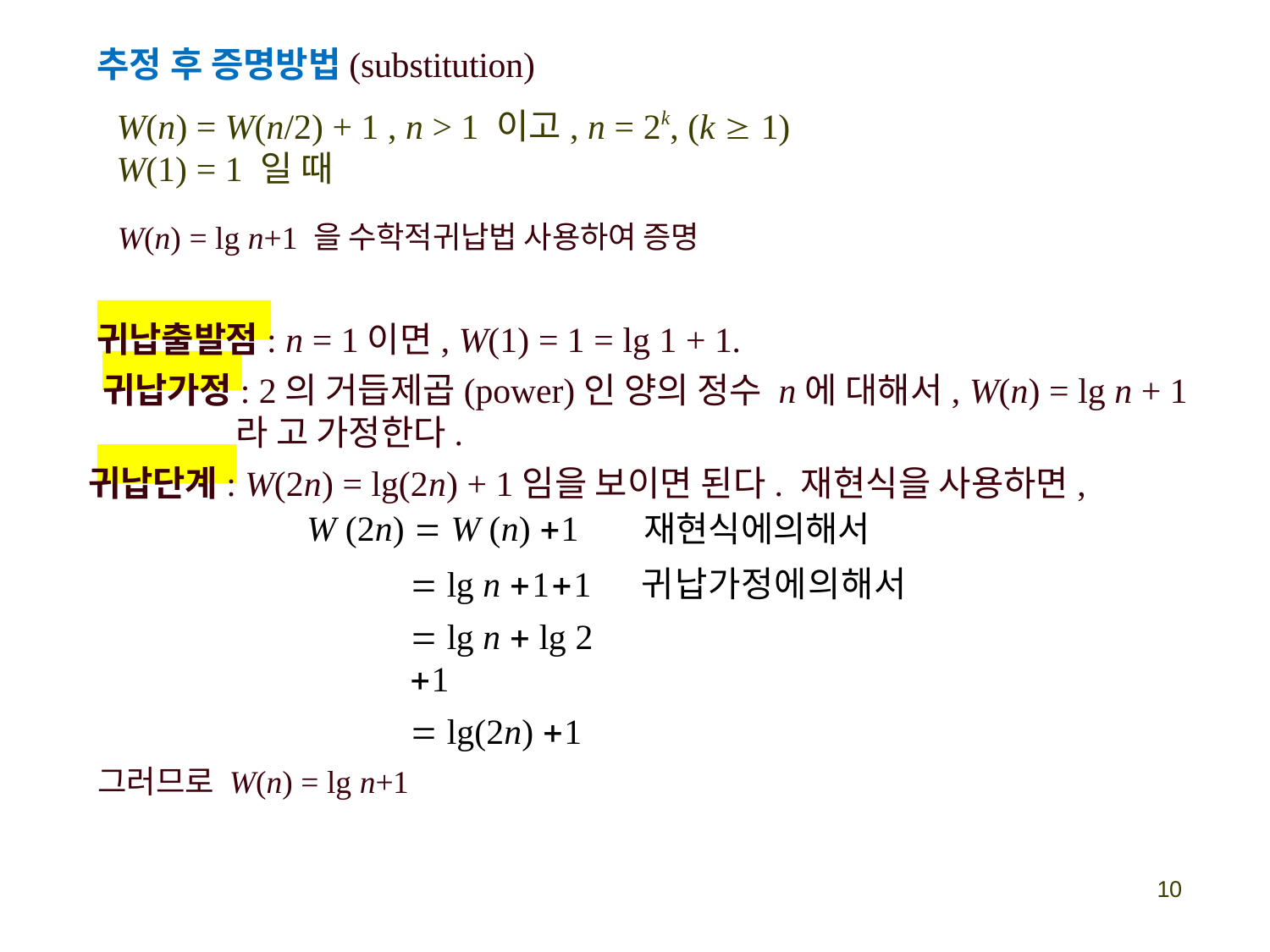

# 추정 후 증명방법(substitution)
W(n) = W(n/2) + 1 , n > 1 이고, n = 2k, (k ≥ 1)
W(1) = 1 일 때
W(n) = lg n+1 을 수학적귀납법 사용하여 증명
귀납출발점: n = 1이면, W(1) = 1 = lg 1 + 1.
귀납가정: 2의 거듭제곱(power)인 양의 정수 n에 대해서, W(n) = lg n + 1라 고 가정한다.
귀납단계: W(2n) = lg(2n) + 1임을 보이면 된다. 재현식을 사용하면,

W (2n) = W (n) +1
= lg n +1+1
= lg n + lg 2 +1
= lg(2n) +1
재현식에의해서 귀납가정에의해서
그러므로 W(n) = lg n+1
10